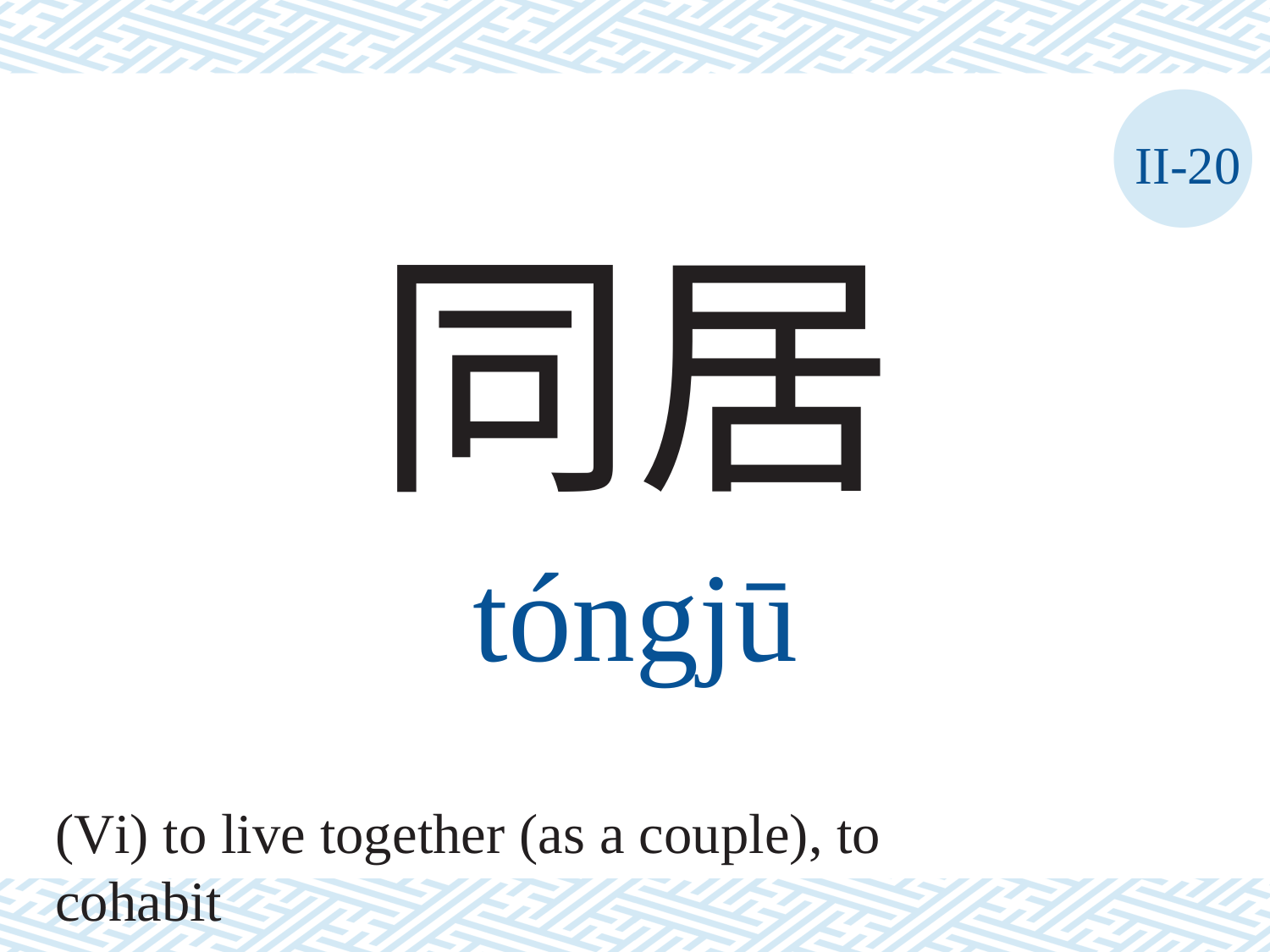

II-20
同居
tóngjū
(Vi) to live together (as a couple), to cohabit